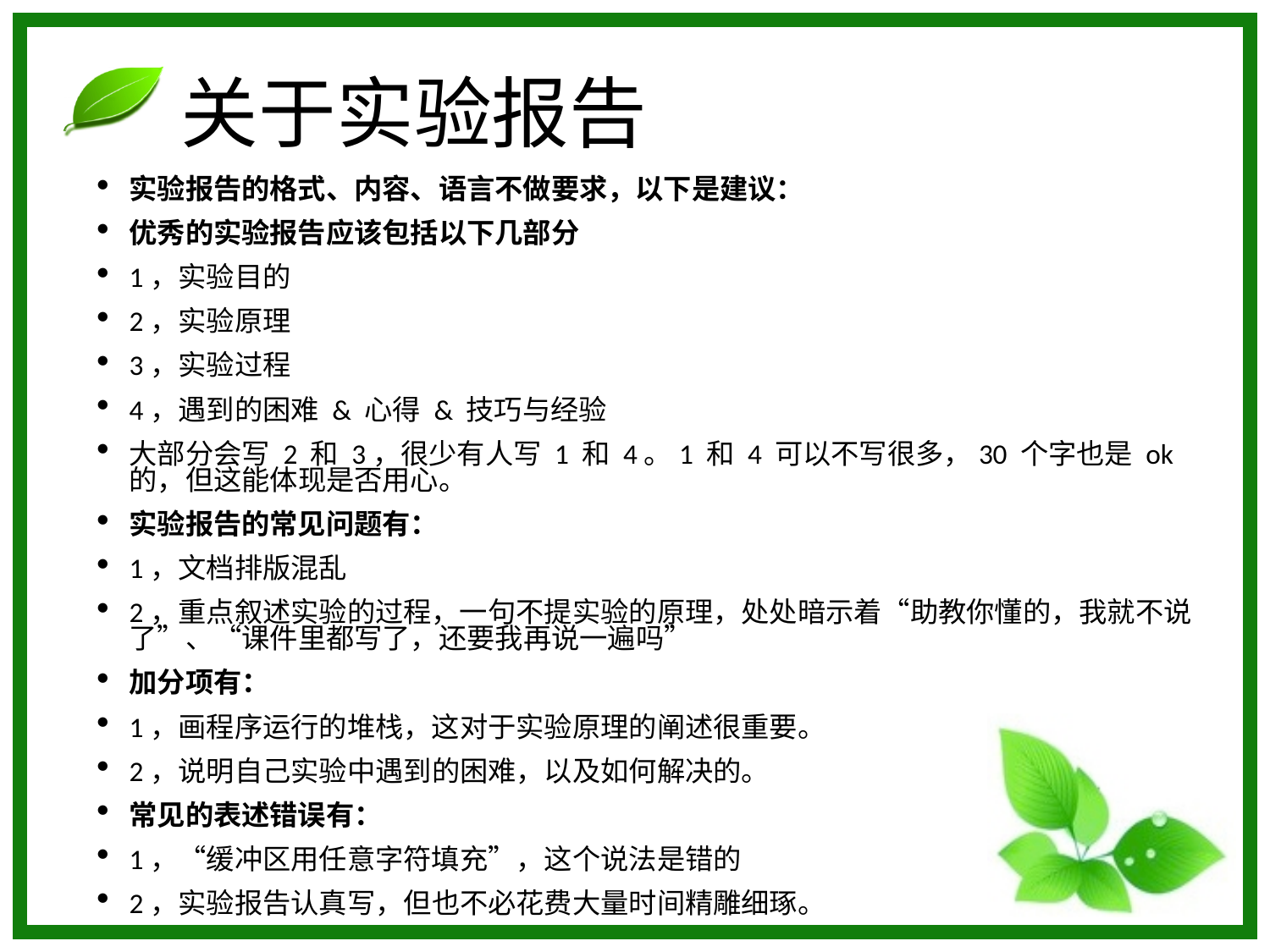

# 关于实验报告
实验报告的格式、内容、语言不做要求，以下是建议：
优秀的实验报告应该包括以下几部分
1，实验目的
2，实验原理
3，实验过程
4，遇到的困难 & 心得 & 技巧与经验
大部分会写 2 和 3，很少有人写 1 和 4。1 和 4 可以不写很多，30 个字也是 ok 的，但这能体现是否用心。
实验报告的常见问题有：
1，文档排版混乱
2，重点叙述实验的过程，一句不提实验的原理，处处暗示着“助教你懂的，我就不说了”、“课件里都写了，还要我再说一遍吗”
加分项有：
1，画程序运行的堆栈，这对于实验原理的阐述很重要。
2，说明自己实验中遇到的困难，以及如何解决的。
常见的表述错误有：
1，“缓冲区用任意字符填充”，这个说法是错的
2，实验报告认真写，但也不必花费大量时间精雕细琢。